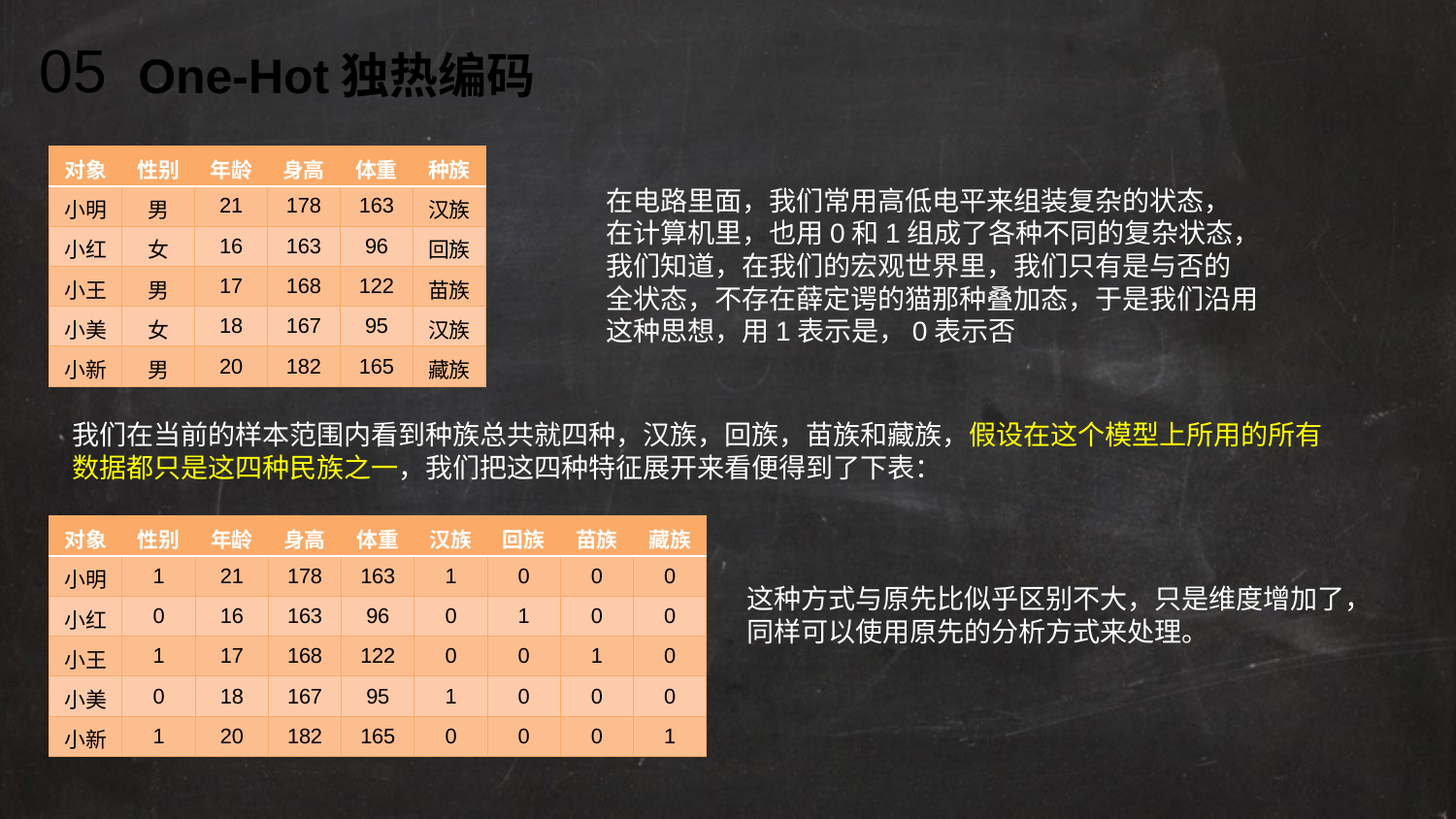

05
One-Hot独热编码
| 对象 | 性别 | 年龄 | 身高 | 体重 | 种族 |
| --- | --- | --- | --- | --- | --- |
| 小明 | 男 | 21 | 178 | 163 | 汉族 |
| 小红 | 女 | 16 | 163 | 96 | 回族 |
| 小王 | 男 | 17 | 168 | 122 | 苗族 |
| 小美 | 女 | 18 | 167 | 95 | 汉族 |
| 小新 | 男 | 20 | 182 | 165 | 藏族 |
在电路里面，我们常用高低电平来组装复杂的状态，
在计算机里，也用0和1组成了各种不同的复杂状态，
我们知道，在我们的宏观世界里，我们只有是与否的
全状态，不存在薛定谔的猫那种叠加态，于是我们沿用
这种思想，用1表示是，0表示否
我们在当前的样本范围内看到种族总共就四种，汉族，回族，苗族和藏族，假设在这个模型上所用的所有
数据都只是这四种民族之一，我们把这四种特征展开来看便得到了下表：
| 对象 | 性别 | 年龄 | 身高 | 体重 | 汉族 | 回族 | 苗族 | 藏族 |
| --- | --- | --- | --- | --- | --- | --- | --- | --- |
| 小明 | 1 | 21 | 178 | 163 | 1 | 0 | 0 | 0 |
| 小红 | 0 | 16 | 163 | 96 | 0 | 1 | 0 | 0 |
| 小王 | 1 | 17 | 168 | 122 | 0 | 0 | 1 | 0 |
| 小美 | 0 | 18 | 167 | 95 | 1 | 0 | 0 | 0 |
| 小新 | 1 | 20 | 182 | 165 | 0 | 0 | 0 | 1 |
这种方式与原先比似乎区别不大，只是维度增加了，
同样可以使用原先的分析方式来处理。